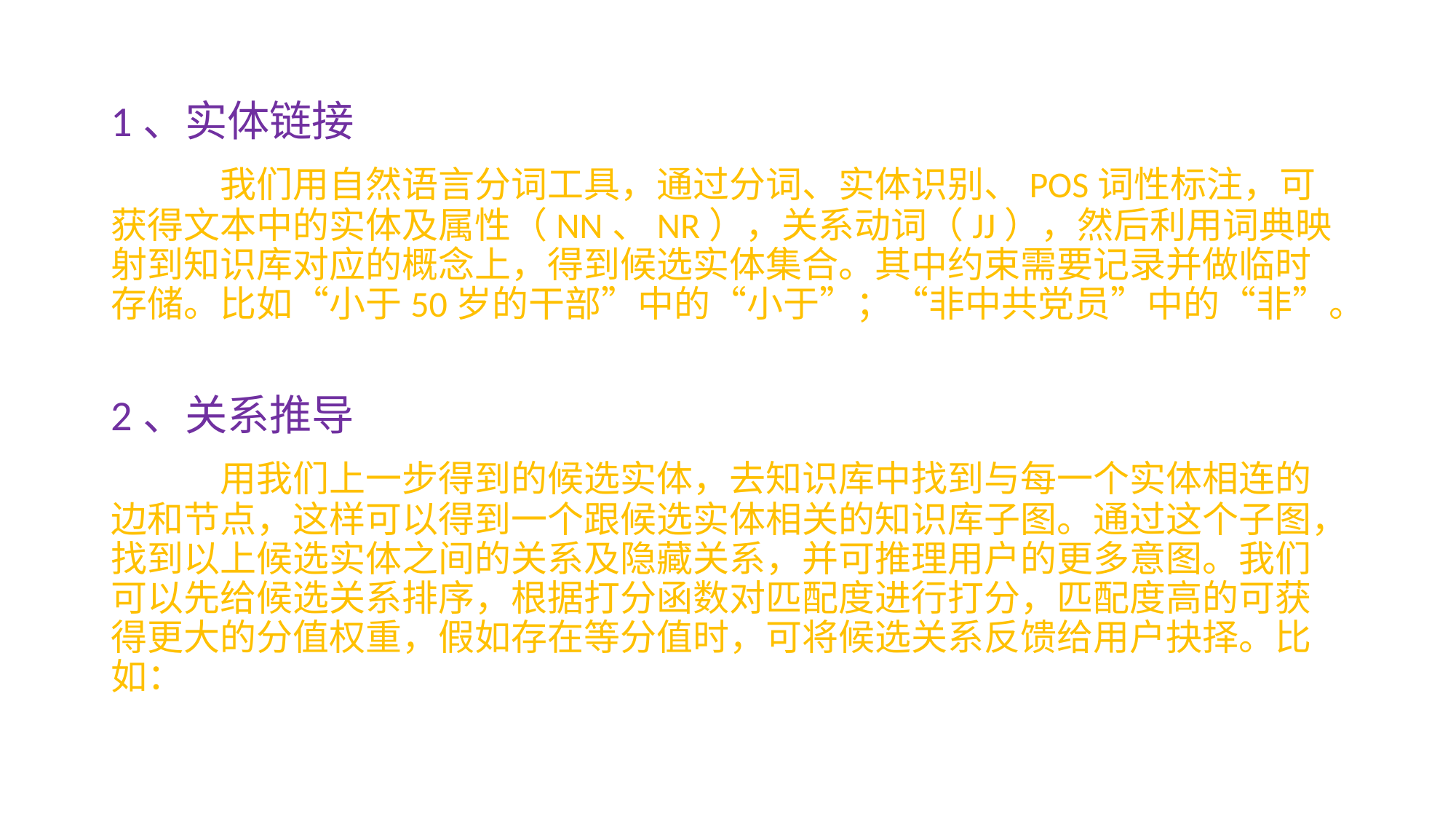

1、实体链接
	我们用自然语言分词工具，通过分词、实体识别、POS词性标注，可获得文本中的实体及属性（NN、NR），关系动词（JJ），然后利用词典映射到知识库对应的概念上，得到候选实体集合。其中约束需要记录并做临时存储。比如“小于50岁的干部”中的“小于”；“非中共党员”中的“非”。

2、关系推导
	用我们上一步得到的候选实体，去知识库中找到与每一个实体相连的边和节点，这样可以得到一个跟候选实体相关的知识库子图。通过这个子图，找到以上候选实体之间的关系及隐藏关系，并可推理用户的更多意图。我们可以先给候选关系排序，根据打分函数对匹配度进行打分，匹配度高的可获得更大的分值权重，假如存在等分值时，可将候选关系反馈给用户抉择。比如：